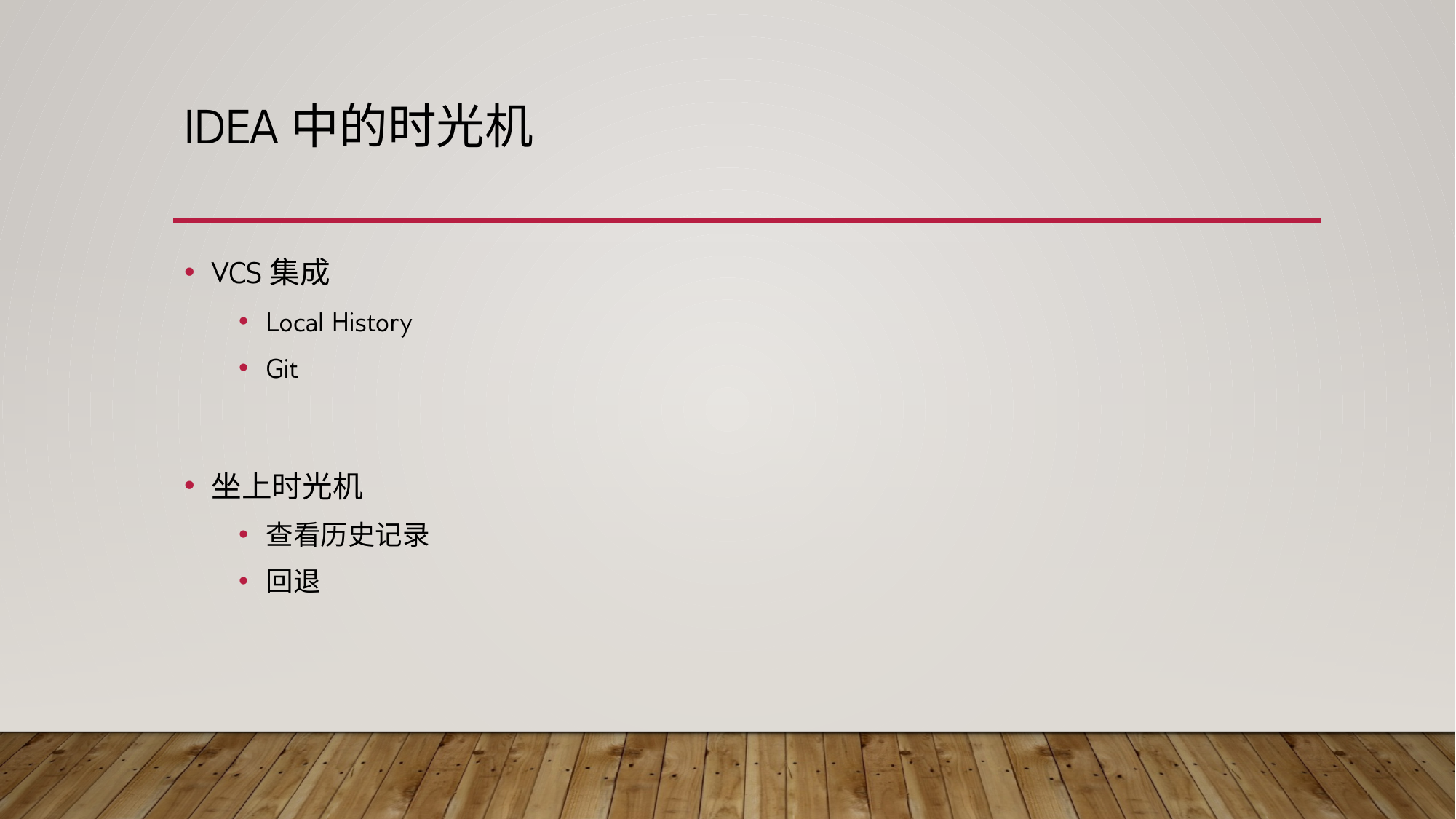

# IDEA中的时光机
VCS集成
Local History
Git

坐上时光机
查看历史记录
回退